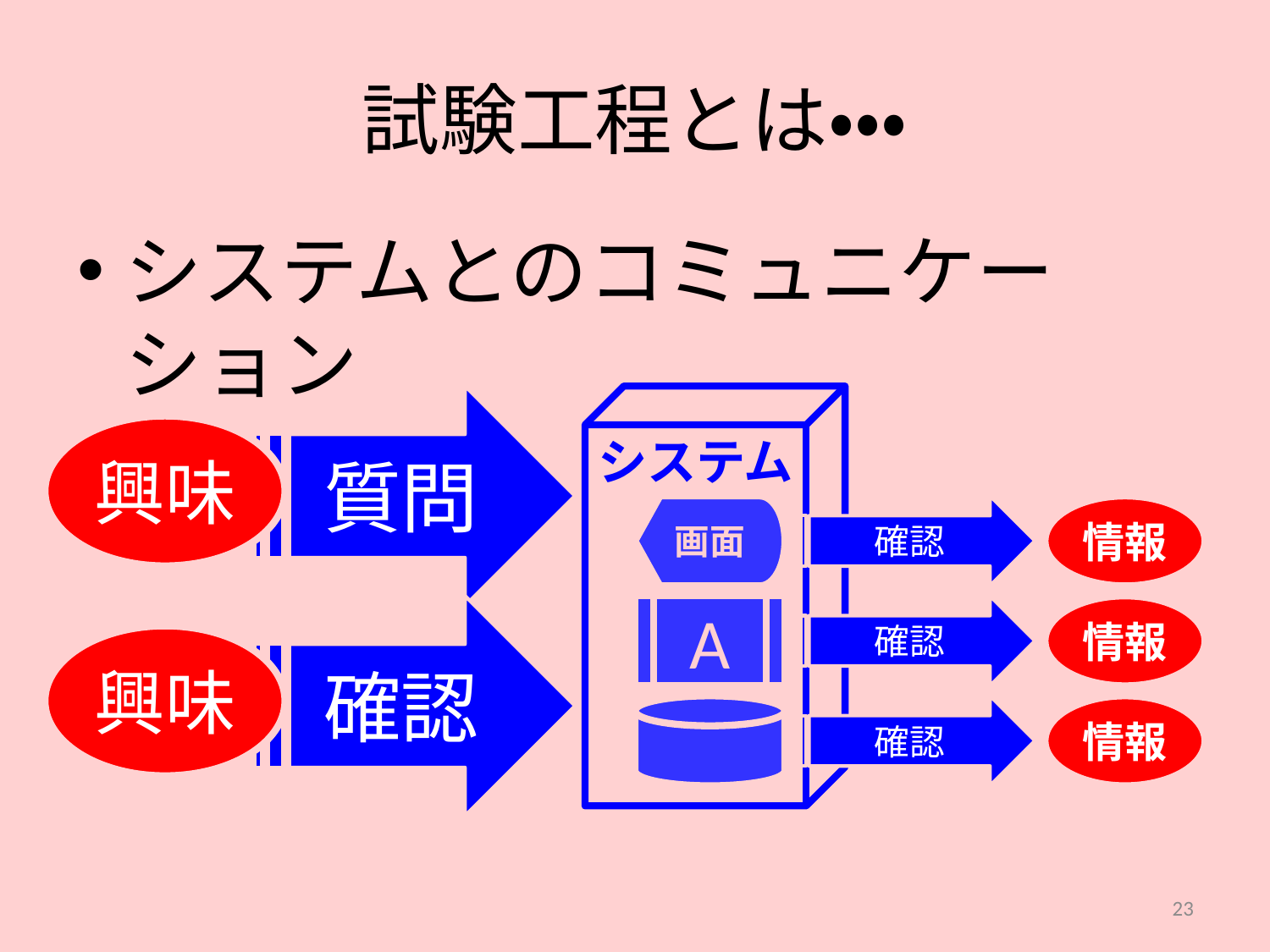

# 試験工程とは・・・
システムとのコミュニケーション
質問
システム
興味
画面
確認
情報
確認
A
確認
情報
興味

確認
情報
23